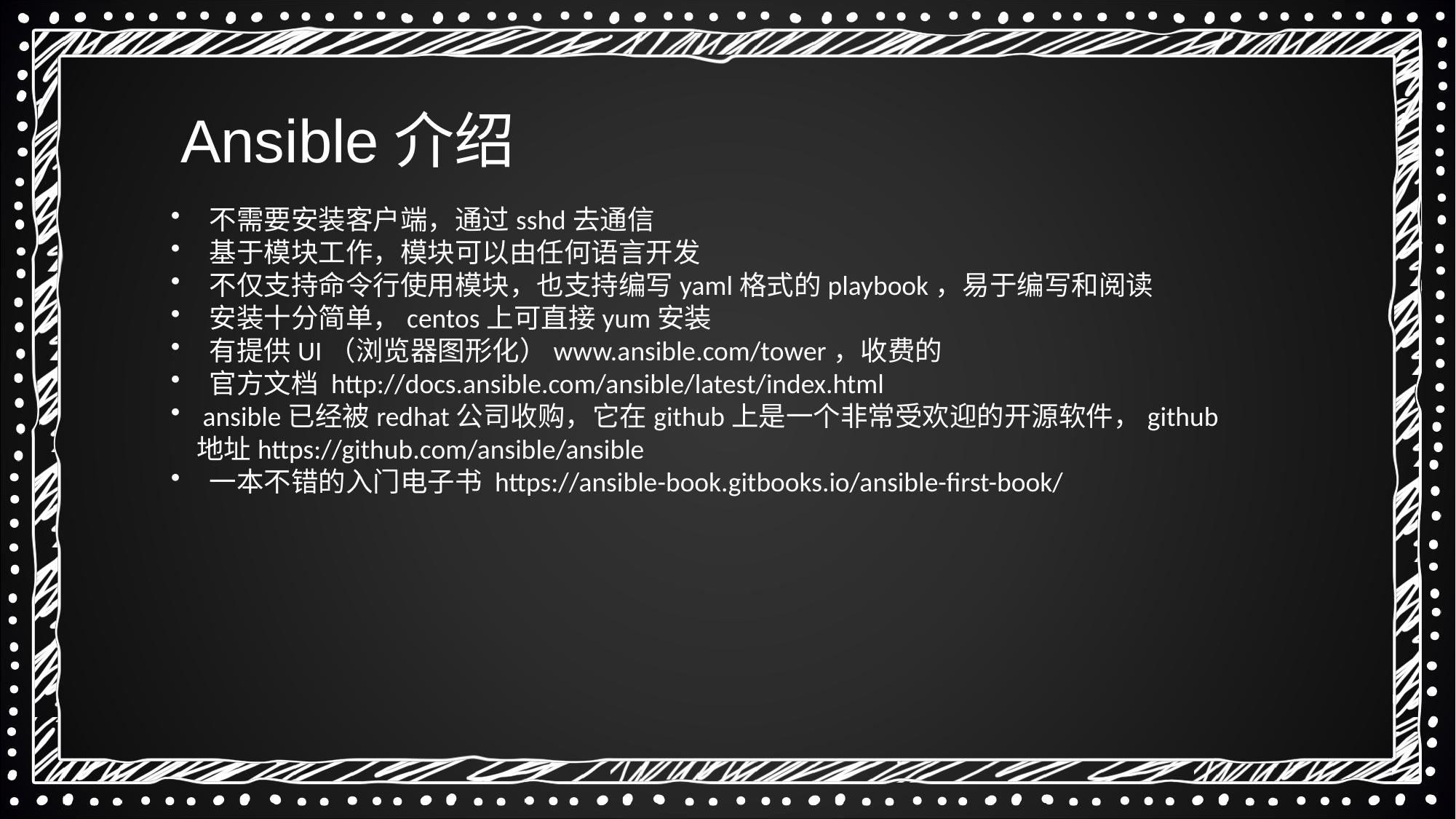

Ansible介绍
 不需要安装客户端，通过sshd去通信
 基于模块工作，模块可以由任何语言开发
 不仅支持命令行使用模块，也支持编写yaml格式的playbook，易于编写和阅读
 安装十分简单，centos上可直接yum安装
 有提供UI（浏览器图形化）www.ansible.com/tower，收费的
 官方文档 http://docs.ansible.com/ansible/latest/index.html
 ansible已经被redhat公司收购，它在github上是一个非常受欢迎的开源软件，github地址https://github.com/ansible/ansible
 一本不错的入门电子书 https://ansible-book.gitbooks.io/ansible-first-book/